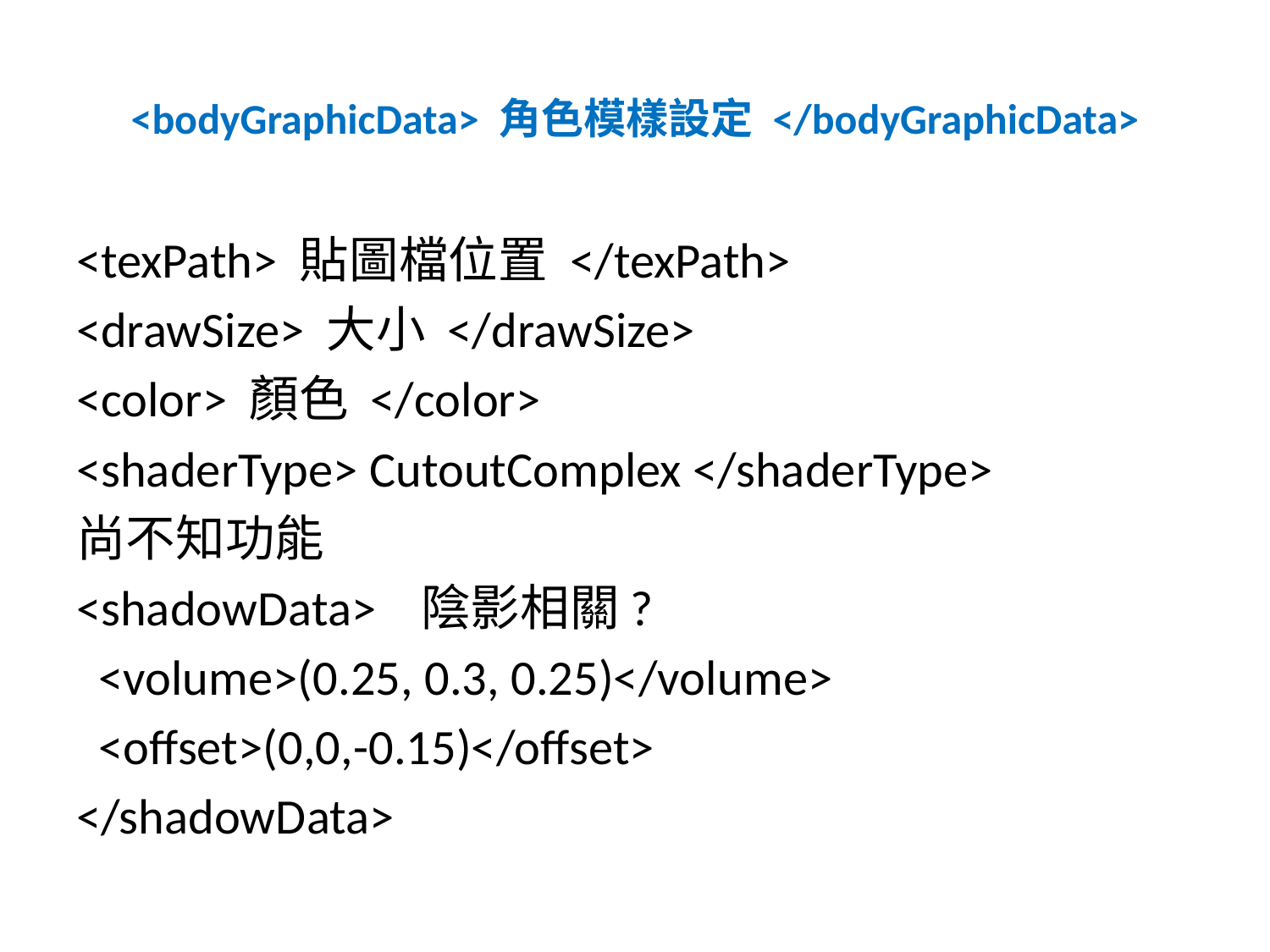

# <bodyGraphicData> 角色模樣設定 </bodyGraphicData>
<texPath> 貼圖檔位置 </texPath>
<drawSize> 大小 </drawSize>
<color> 顏色 </color>
<shaderType> CutoutComplex </shaderType>
尚不知功能
<shadowData>   陰影相關?
  <volume>(0.25, 0.3, 0.25)</volume>
  <offset>(0,0,-0.15)</offset>
</shadowData>